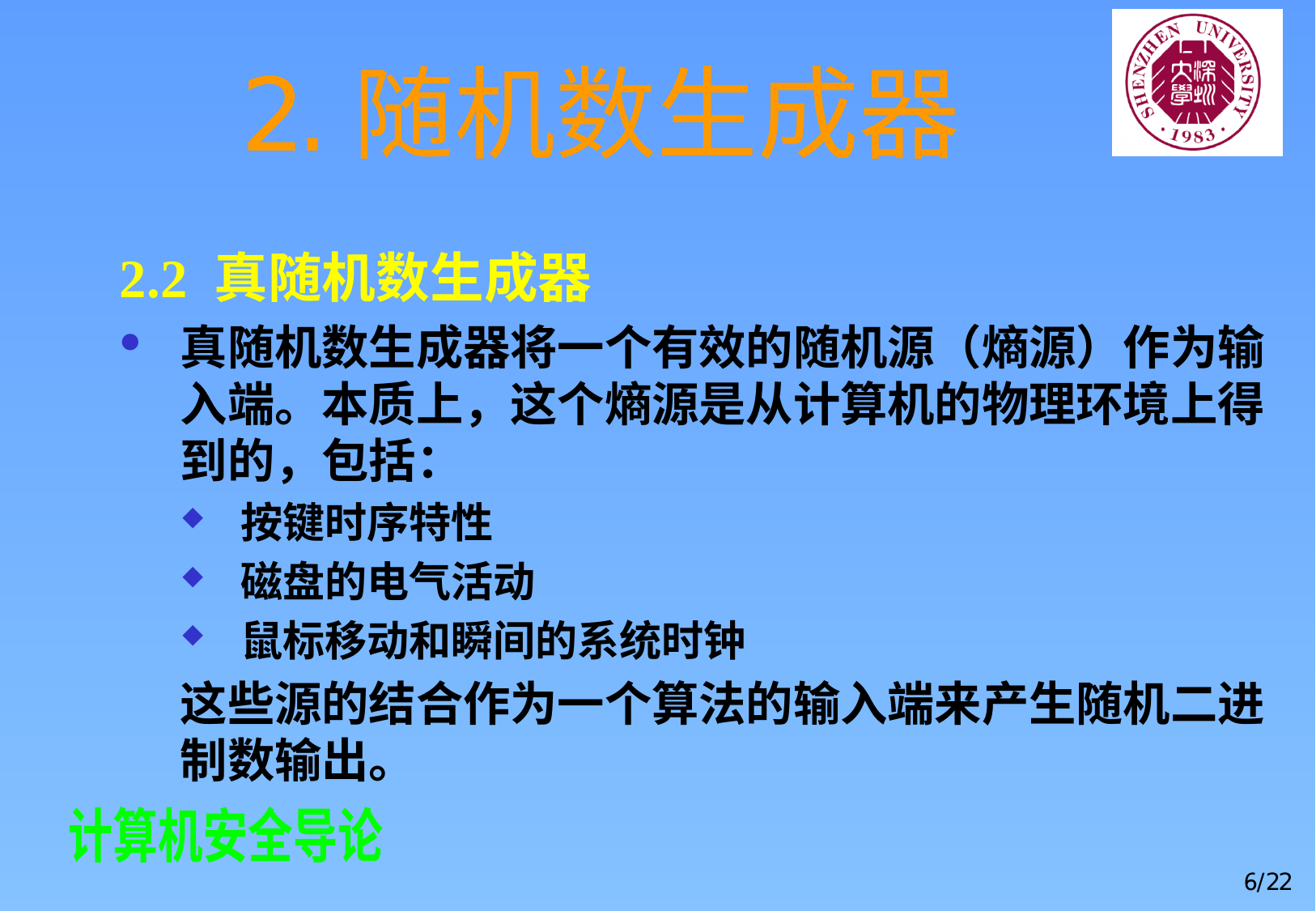

# 2.随机数生成器
2.2 真随机数生成器
真随机数生成器将一个有效的随机源（熵源）作为输入端。本质上，这个熵源是从计算机的物理环境上得到的，包括：
按键时序特性
磁盘的电气活动
鼠标移动和瞬间的系统时钟
这些源的结合作为一个算法的输入端来产生随机二进制数输出。
6/22